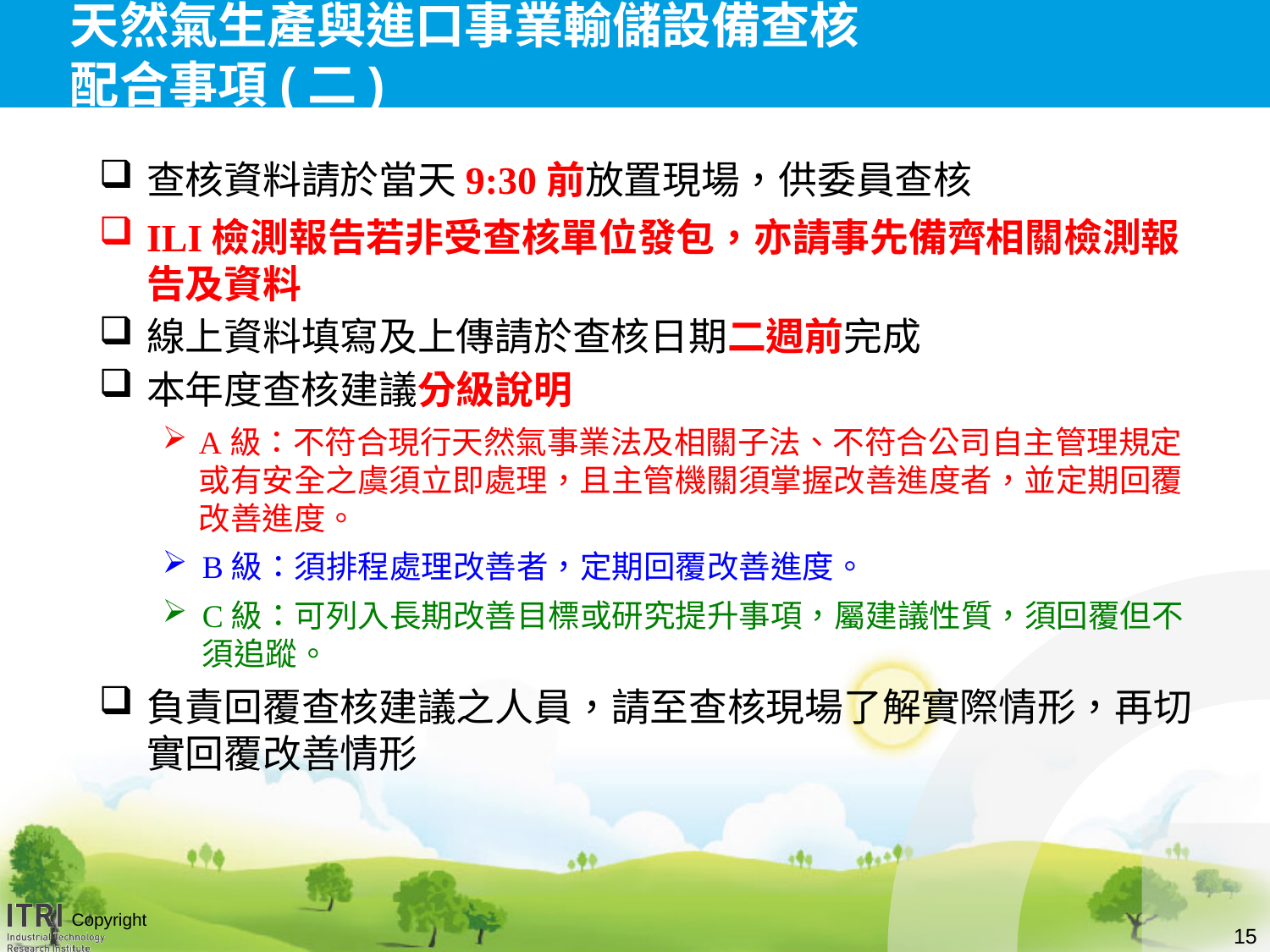

# 天然氣生產與進口事業輸儲設備查核 配合事項(二)
查核資料請於當天9:30前放置現場，供委員查核
ILI檢測報告若非受查核單位發包，亦請事先備齊相關檢測報告及資料
線上資料填寫及上傳請於查核日期二週前完成
本年度查核建議分級說明
A級：不符合現行天然氣事業法及相關子法、不符合公司自主管理規定或有安全之虞須立即處理，且主管機關須掌握改善進度者，並定期回覆改善進度。
B級：須排程處理改善者，定期回覆改善進度。
C級：可列入長期改善目標或研究提升事項，屬建議性質，須回覆但不須追蹤。
負責回覆查核建議之人員，請至查核現場了解實際情形，再切實回覆改善情形
15